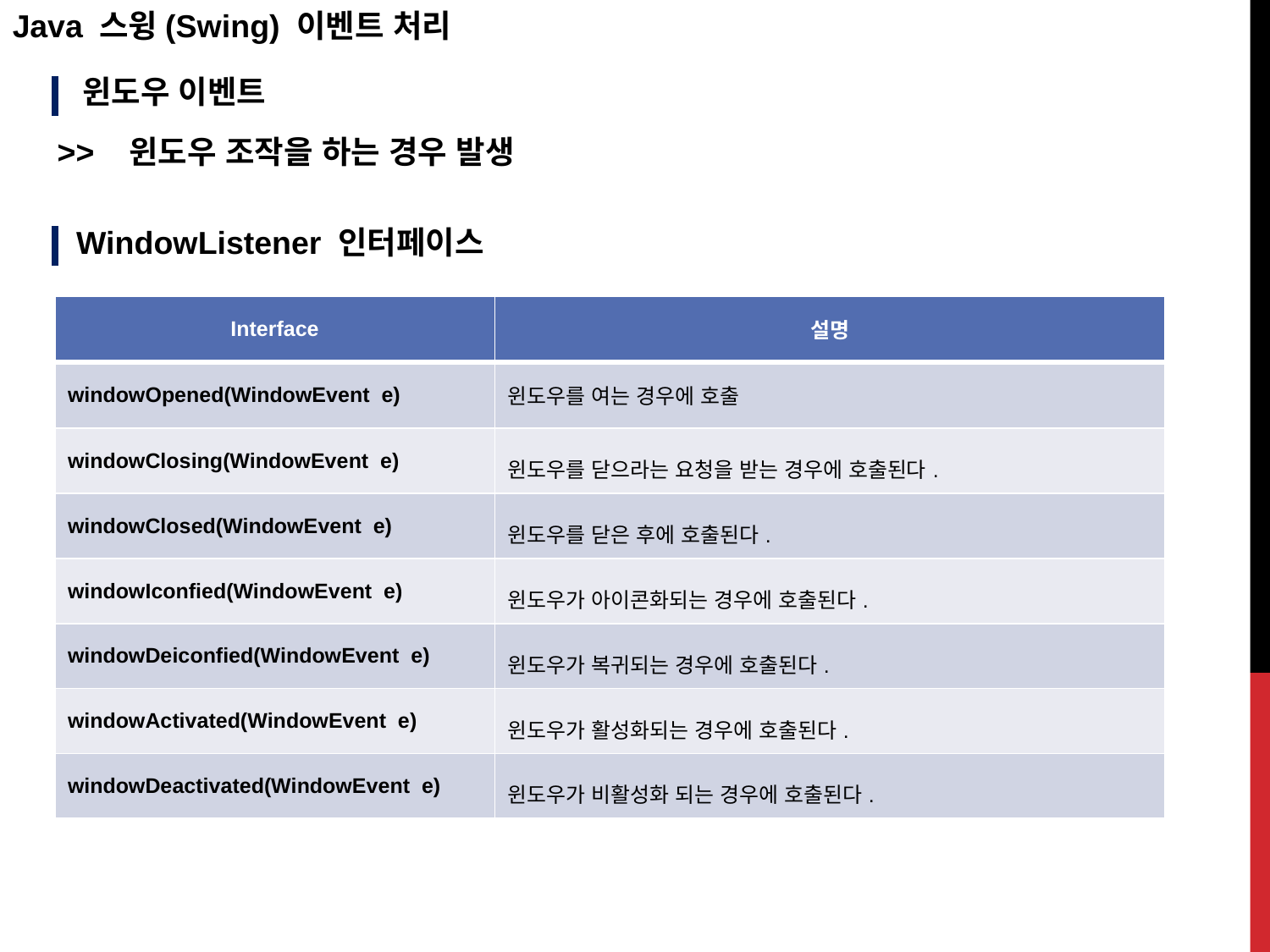

Java 스윙(Swing) 이벤트 처리
 윈도우 이벤트
>>   윈도우 조작을 하는 경우 발생
 WindowListener 인터페이스
| Interface | 설명 |
| --- | --- |
| windowOpened(WindowEvent e) | 윈도우를 여는 경우에 호출 |
| windowClosing(WindowEvent e) | 윈도우를 닫으라는 요청을 받는 경우에 호출된다. |
| windowClosed(WindowEvent e) | 윈도우를 닫은 후에 호출된다. |
| windowIconfied(WindowEvent e) | 윈도우가 아이콘화되는 경우에 호출된다. |
| windowDeiconfied(WindowEvent e) | 윈도우가 복귀되는 경우에 호출된다. |
| windowActivated(WindowEvent e) | 윈도우가 활성화되는 경우에 호출된다. |
| windowDeactivated(WindowEvent e) | 윈도우가 비활성화 되는 경우에 호출된다. |